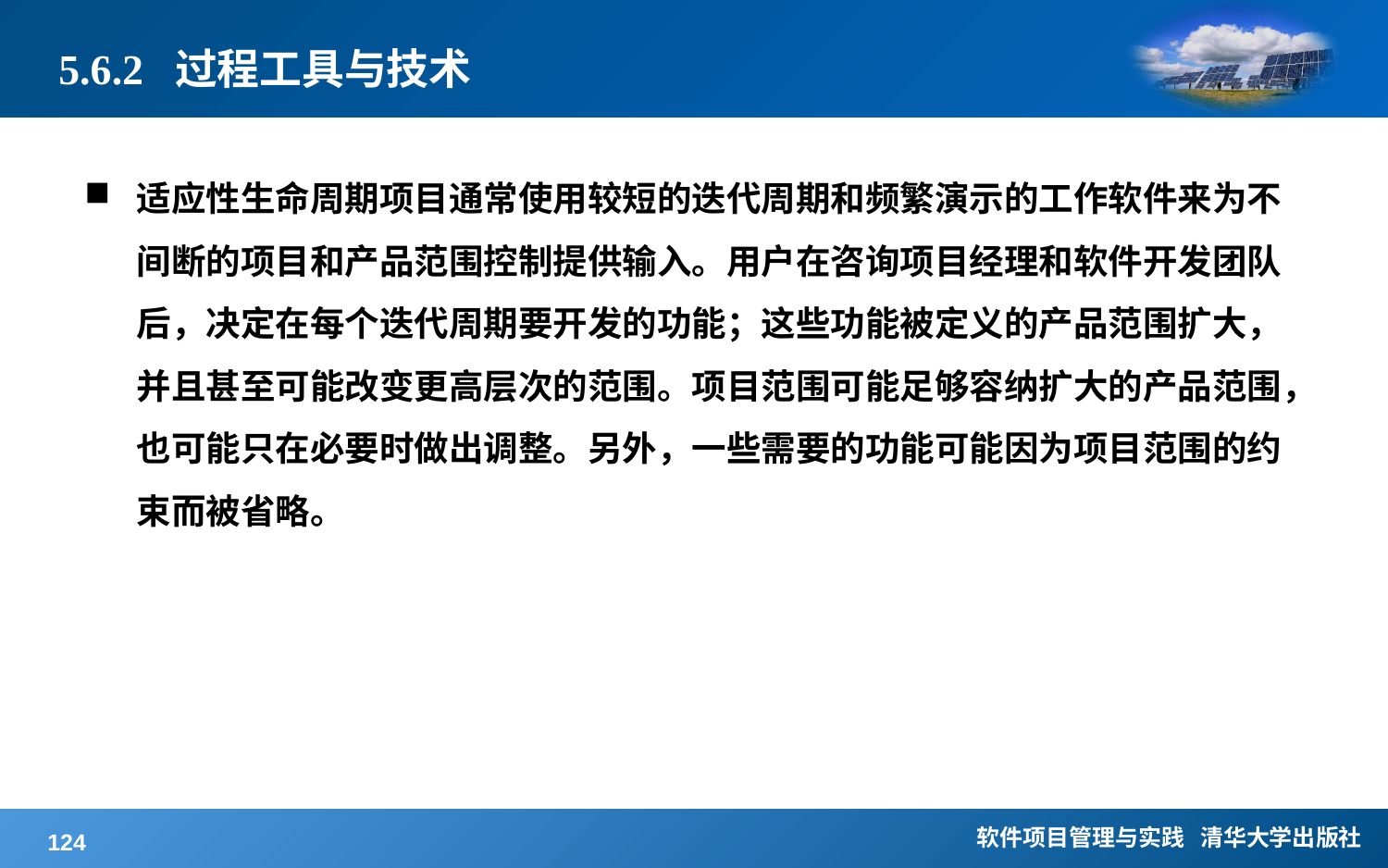

# 5.6.2  过程工具与技术
适应性生命周期项目通常使用较短的迭代周期和频繁演示的工作软件来为不间断的项目和产品范围控制提供输入。用户在咨询项目经理和软件开发团队后，决定在每个迭代周期要开发的功能；这些功能被定义的产品范围扩大，并且甚至可能改变更高层次的范围。项目范围可能足够容纳扩大的产品范围，也可能只在必要时做出调整。另外，一些需要的功能可能因为项目范围的约束而被省略。